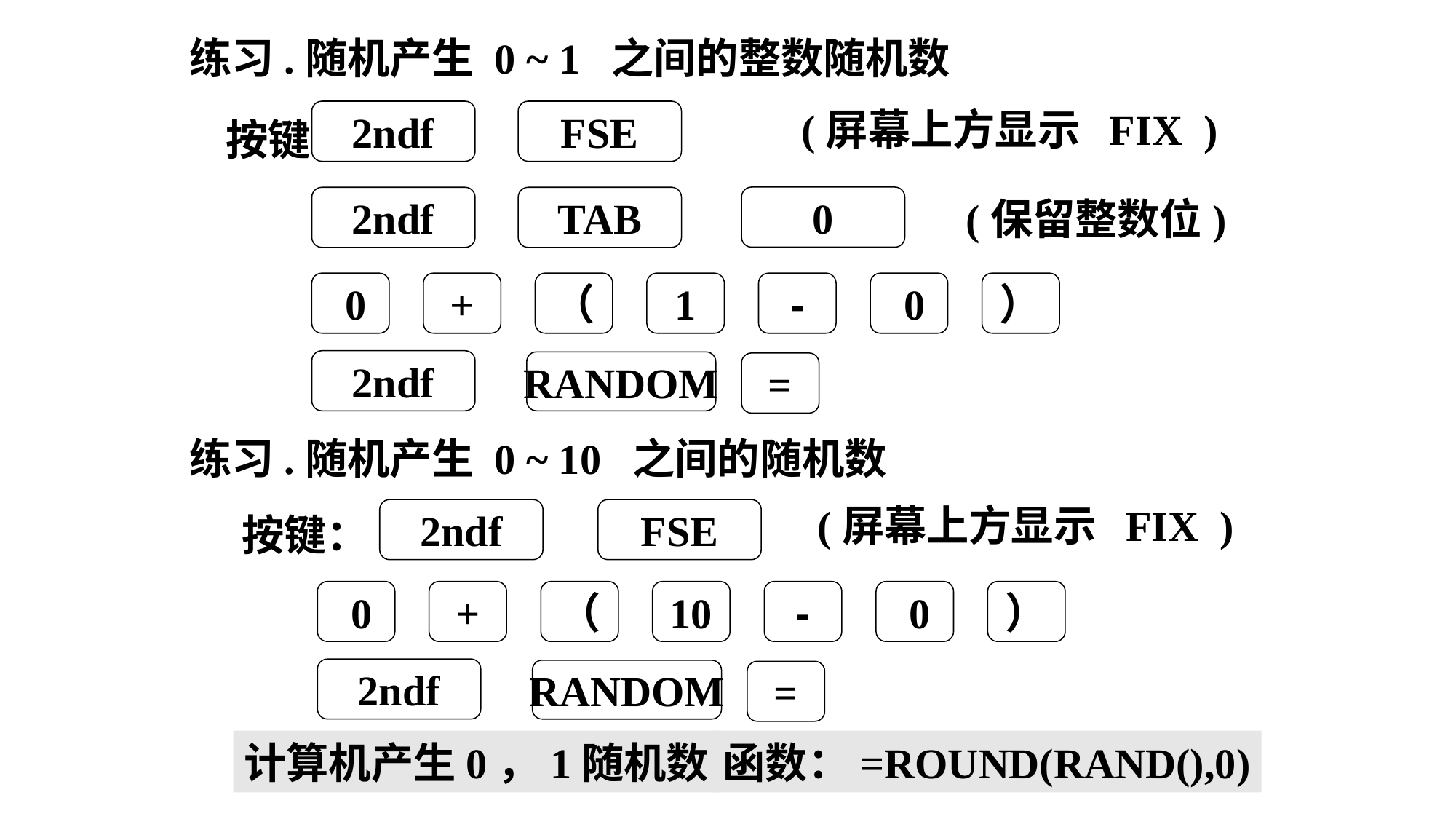

练习.随机产生 0 ~ 1  之间的整数随机数
(屏幕上方显示  FIX  )
2ndf
FSE
按键：
(保留整数位)
0
2ndf
TAB
 0
+
（
1
-
 0
）
2ndf
RANDOM
=
练习.随机产生 0 ~ 10  之间的随机数
(屏幕上方显示  FIX  )
2ndf
FSE
按键：
 0
+
（
10
-
 0
）
2ndf
RANDOM
=
计算机产生0，1随机数
函数：=ROUND(RAND(),0)